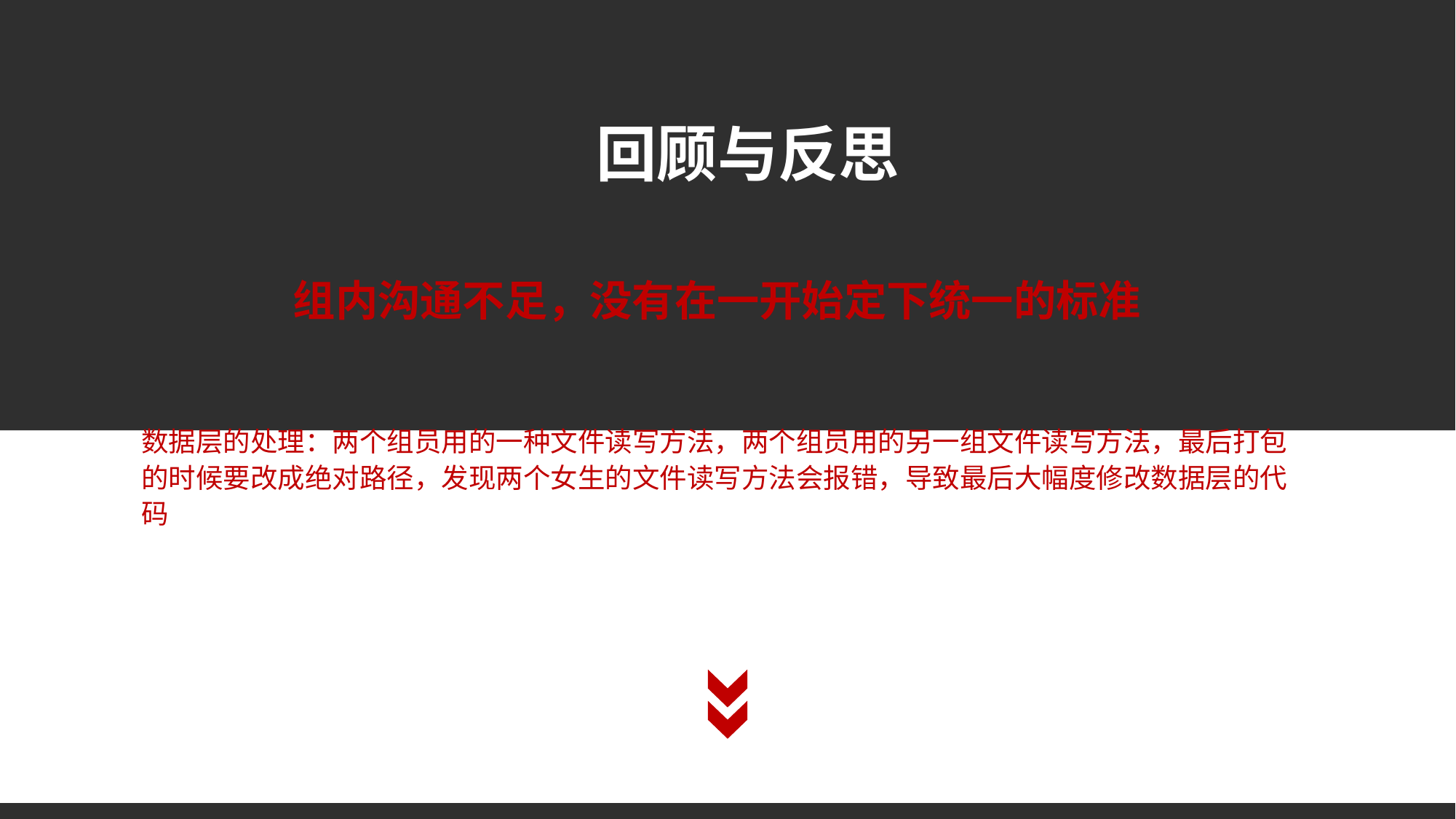

# 回顾与反思
组内沟通不足，没有在一开始定下统一的标准

数据层的处理：两个组员用的一种文件读写方法，两个组员用的另一组文件读写方法，最后打包的时候要改成绝对路径，发现两个女生的文件读写方法会报错，导致最后大幅度修改数据层的代码